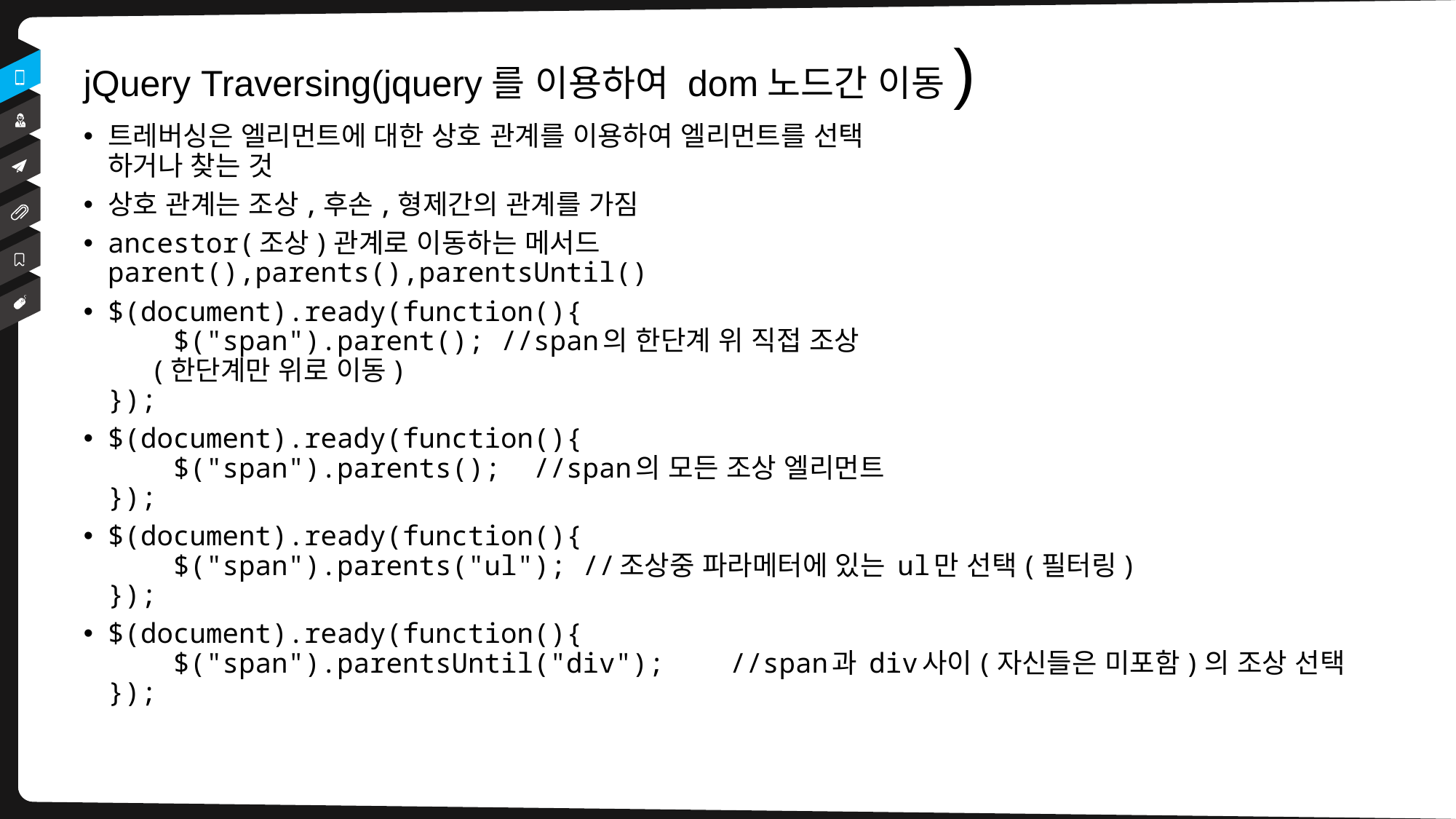

# jQuery Traversing(jquery를 이용하여 dom노드간 이동)
트레버싱은 엘리먼트에 대한 상호 관계를 이용하여 엘리먼트를 선택
하거나 찾는 것
상호 관계는 조상,후손,형제간의 관계를 가짐
ancestor(조상)관계로 이동하는 메서드
parent(),parents(),parentsUntil()
$(document).ready(function(){
    $("span").parent(); //span의 한단계 위 직접 조상
     (한단계만 위로 이동)
});
$(document).ready(function(){
    $("span").parents();  //span의 모든 조상 엘리먼트
});
$(document).ready(function(){
    $("span").parents("ul"); //조상중 파라메터에 있는 ul만 선택(필터링)
});
$(document).ready(function(){
    $("span").parentsUntil("div");    //span과 div사이(자신들은 미포함)의 조상 선택
});